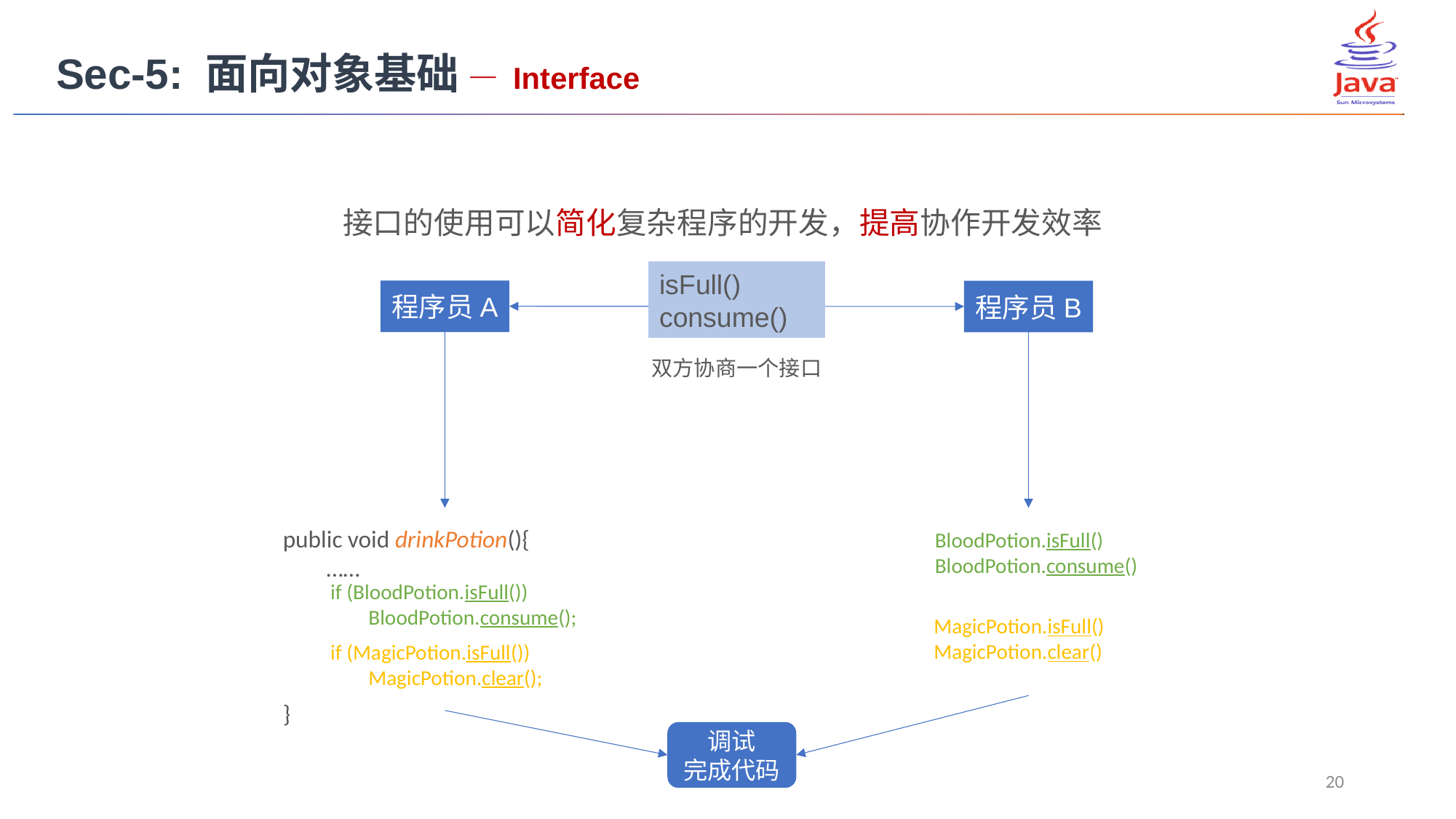

Sec-5: 面向对象基础 — Interface
接口的使用可以简化复杂程序的开发，提高协作开发效率
isFull()
consume()
程序员A
程序员B
双方协商一个接口
public void drinkPotion(){
        ……

}
BloodPotion.isFull()
BloodPotion.consume()
 if (BloodPotion.isFull())
         BloodPotion.consume();
 if (MagicPotion.isFull())
         MagicPotion.clear();
 MagicPotion.isFull()
 MagicPotion.clear()
调试
完成代码
20